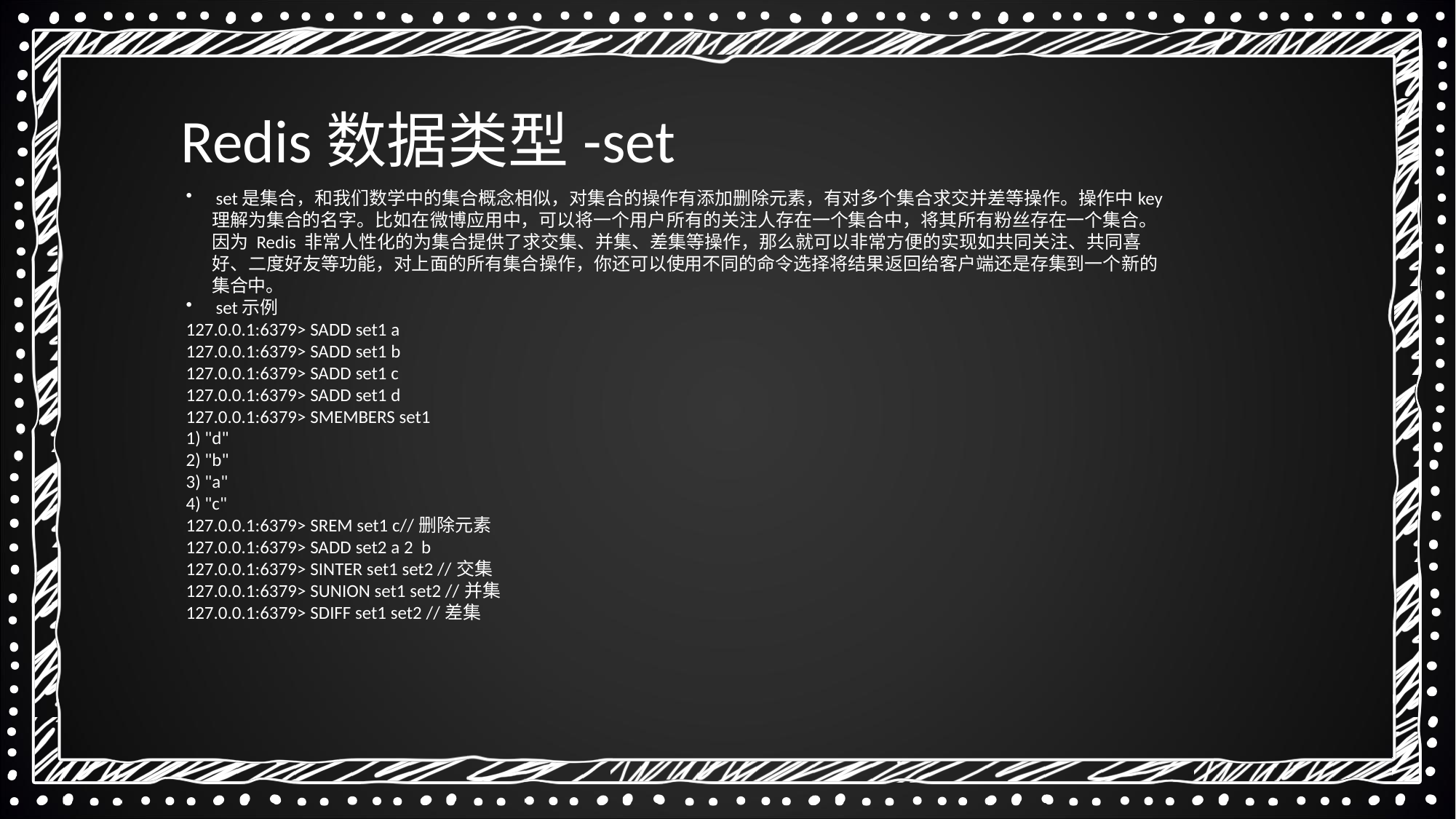

Redis数据类型-set
 set是集合，和我们数学中的集合概念相似，对集合的操作有添加删除元素，有对多个集合求交并差等操作。操作中key理解为集合的名字。比如在微博应用中，可以将一个用户所有的关注人存在一个集合中，将其所有粉丝存在一个集合。因为 Redis 非常人性化的为集合提供了求交集、并集、差集等操作，那么就可以非常方便的实现如共同关注、共同喜好、二度好友等功能，对上面的所有集合操作，你还可以使用不同的命令选择将结果返回给客户端还是存集到一个新的集合中。
 set示例
127.0.0.1:6379> SADD set1 a
127.0.0.1:6379> SADD set1 b
127.0.0.1:6379> SADD set1 c
127.0.0.1:6379> SADD set1 d
127.0.0.1:6379> SMEMBERS set1
1) "d"
2) "b"
3) "a"
4) "c"
127.0.0.1:6379> SREM set1 c//删除元素
127.0.0.1:6379> SADD set2 a 2  b
127.0.0.1:6379> SINTER set1 set2 //交集
127.0.0.1:6379> SUNION set1 set2 //并集
127.0.0.1:6379> SDIFF set1 set2 //差集